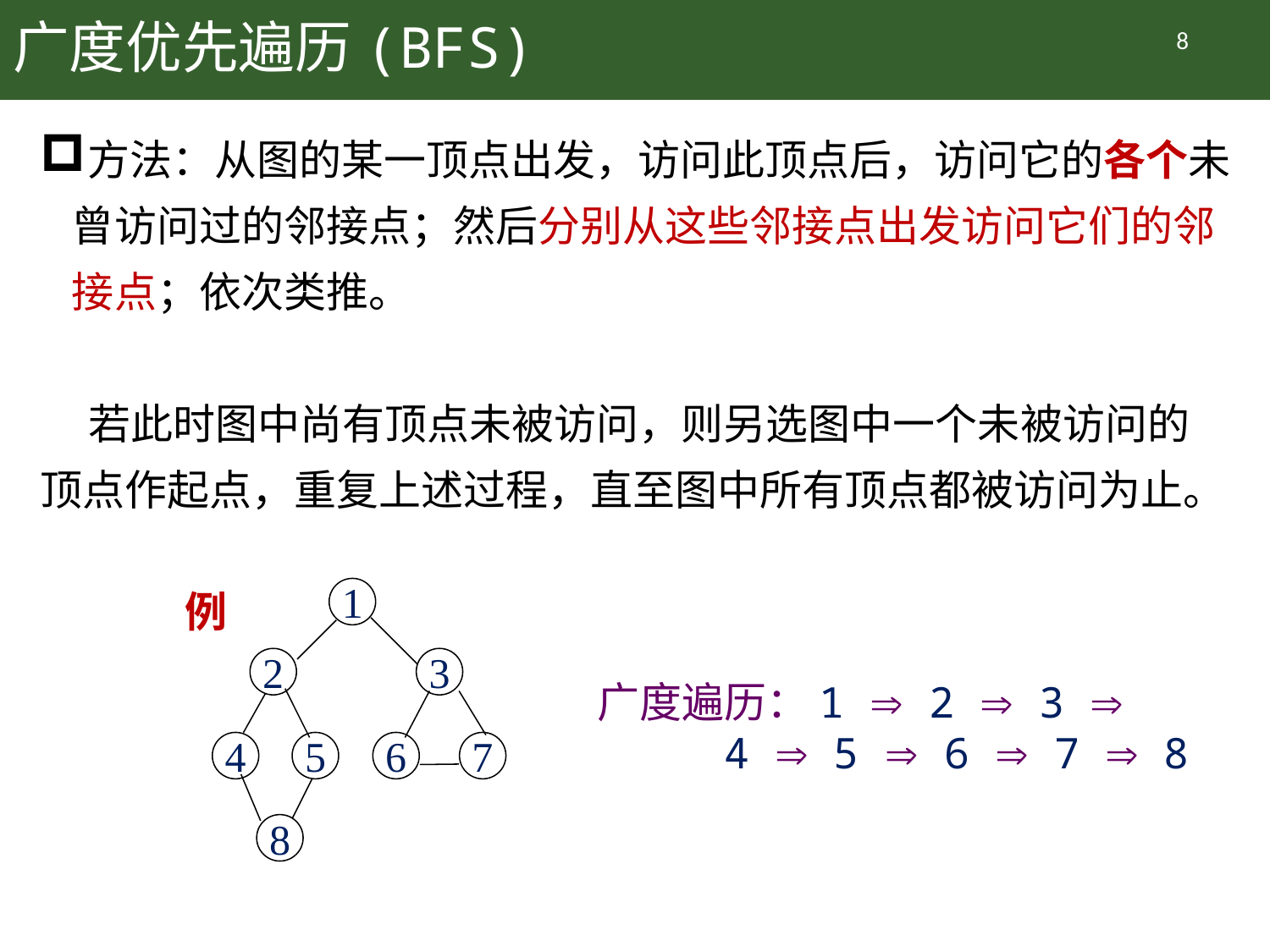

# 广度优先遍历(BFS)
8
方法：从图的某一顶点出发，访问此顶点后，访问它的各个未曾访问过的邻接点；然后分别从这些邻接点出发访问它们的邻接点；依次类推。

    若此时图中尚有顶点未被访问，则另选图中一个未被访问的顶点作起点，重复上述过程，直至图中所有顶点都被访问为止。

例
1

2
3

4
5
6
7

8

广度遍历：1 ⇒ 2 ⇒ 3 ⇒
     4 ⇒ 5 ⇒ 6 ⇒ 7 ⇒ 8